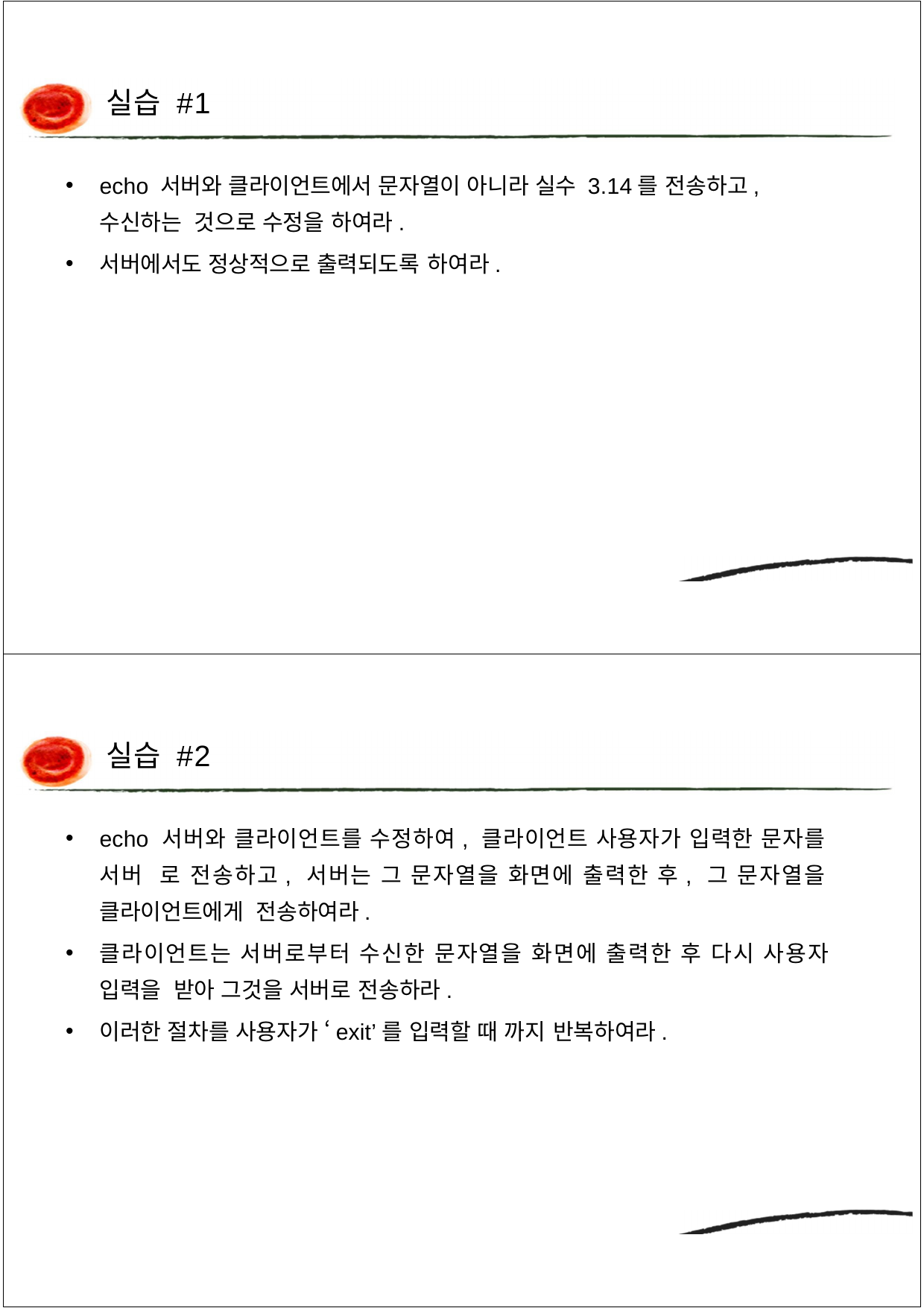

실습 #1

echo 서버와 클라이언트에서 문자열이 아니라 실수 3.14를 전송하고, 수신하는  것으로 수정을 하여라.
서버에서도 정상적으로 출력되도록 하여라.

실습 #2

echo 서버와 클라이언트를 수정하여, 클라이언트 사용자가 입력한 문자를 서버  로 전송하고, 서버는 그 문자열을 화면에 출력한 후, 그 문자열을 클라이언트에게  전송하여라.
클라이언트는 서버로부터 수신한 문자열을 화면에 출력한 후 다시 사용자 입력을  받아 그것을 서버로 전송하라.
이러한 절차를 사용자가 ‘exit’를 입력할 때 까지 반복하여라.